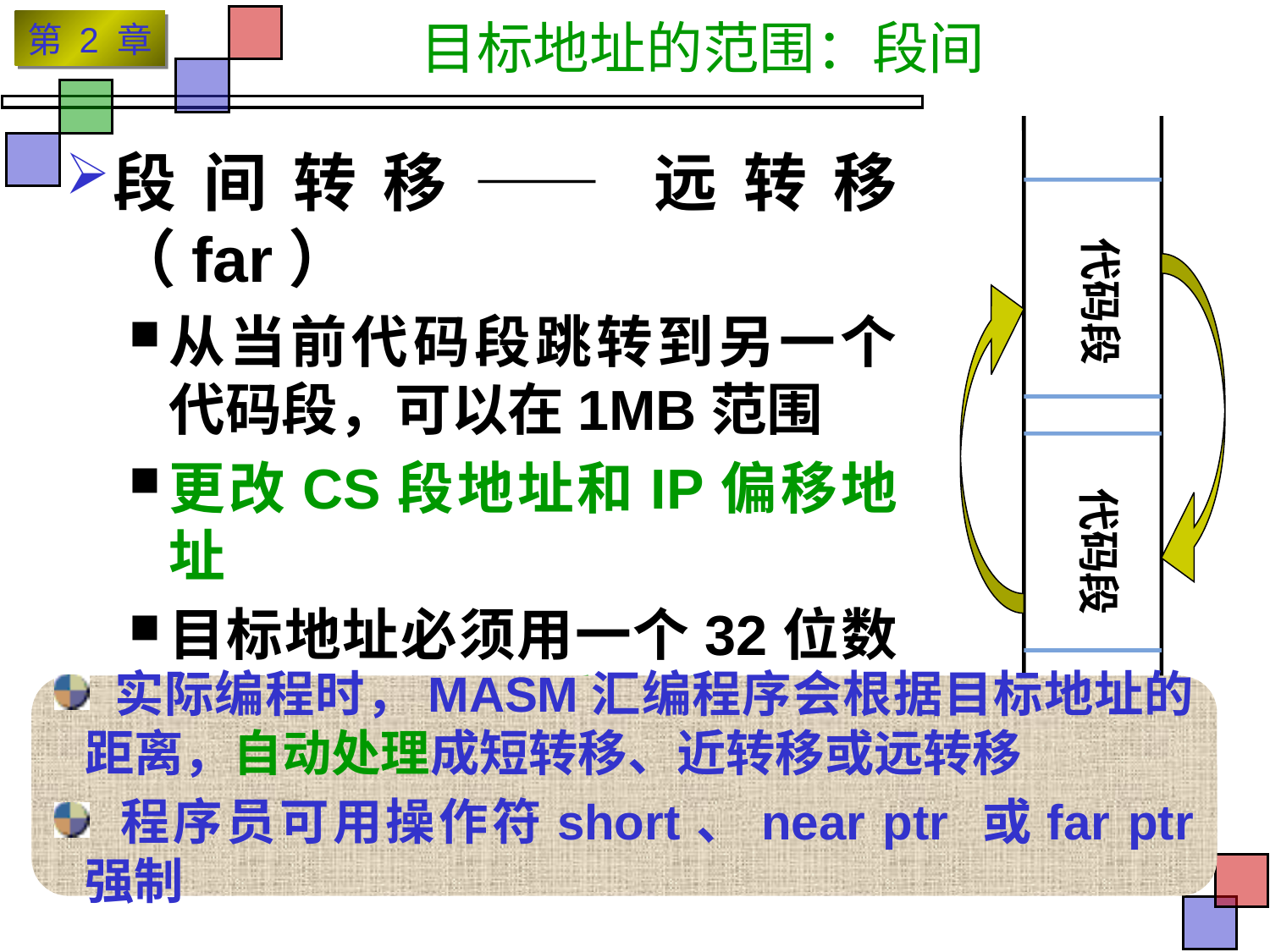

# 目标地址的范围：段间

段间转移——远转移（far）
从当前代码段跳转到另一个代码段，可以在1MB范围
更改CS段地址和IP偏移地址
目标地址必须用一个32位数表达，叫做32位远指针，它就是逻辑地址

代码段

代码段
 实际编程时，MASM汇编程序会根据目标地址的距离，自动处理成短转移、近转移或远转移
 程序员可用操作符short、near ptr 或far ptr 强制